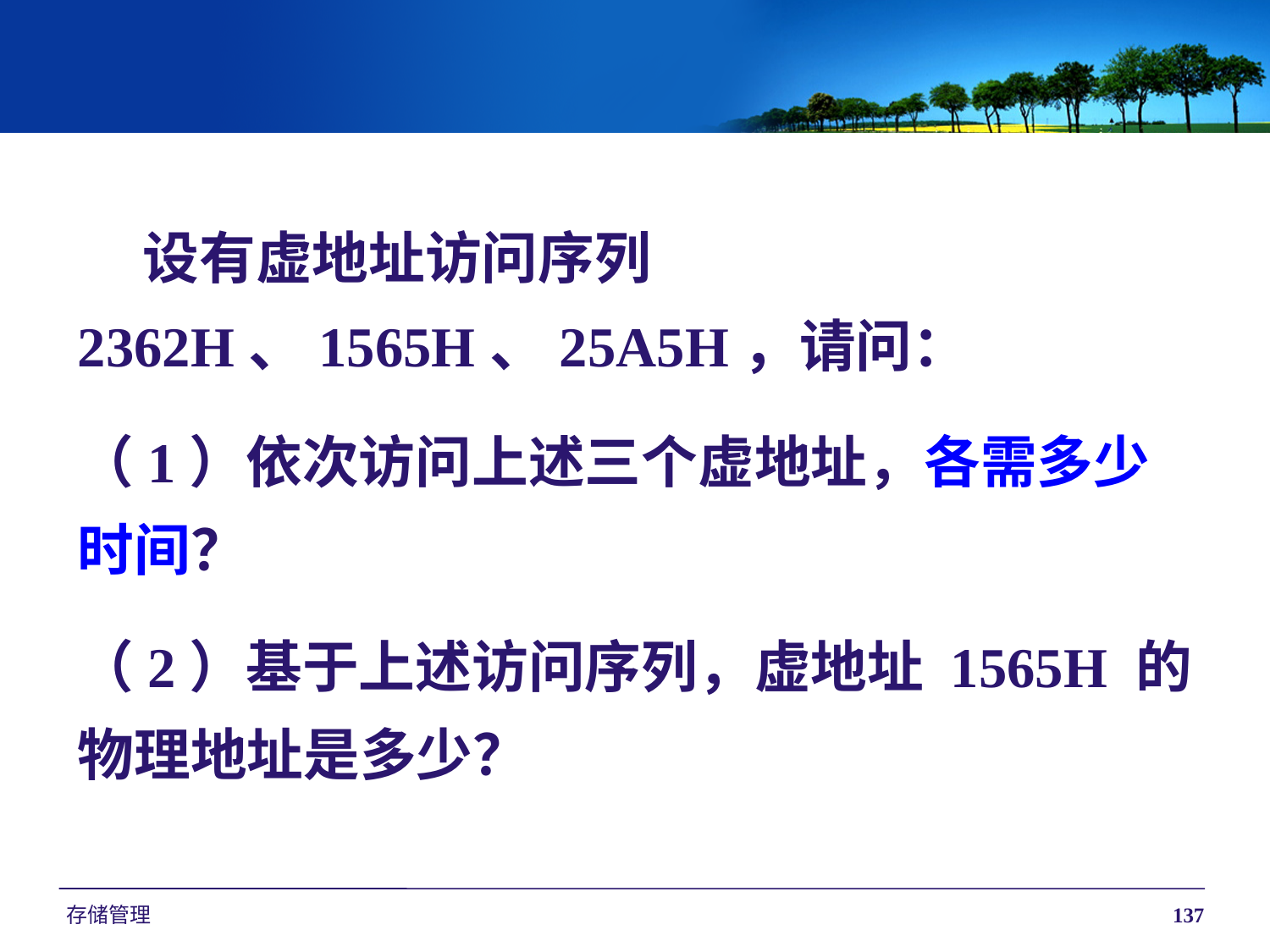

设有虚地址访问序列 2362H、1565H、25A5H，请问：
（1）依次访问上述三个虚地址，各需多少时间？
（2）基于上述访问序列，虚地址 1565H 的物理地址是多少？
存储管理
137